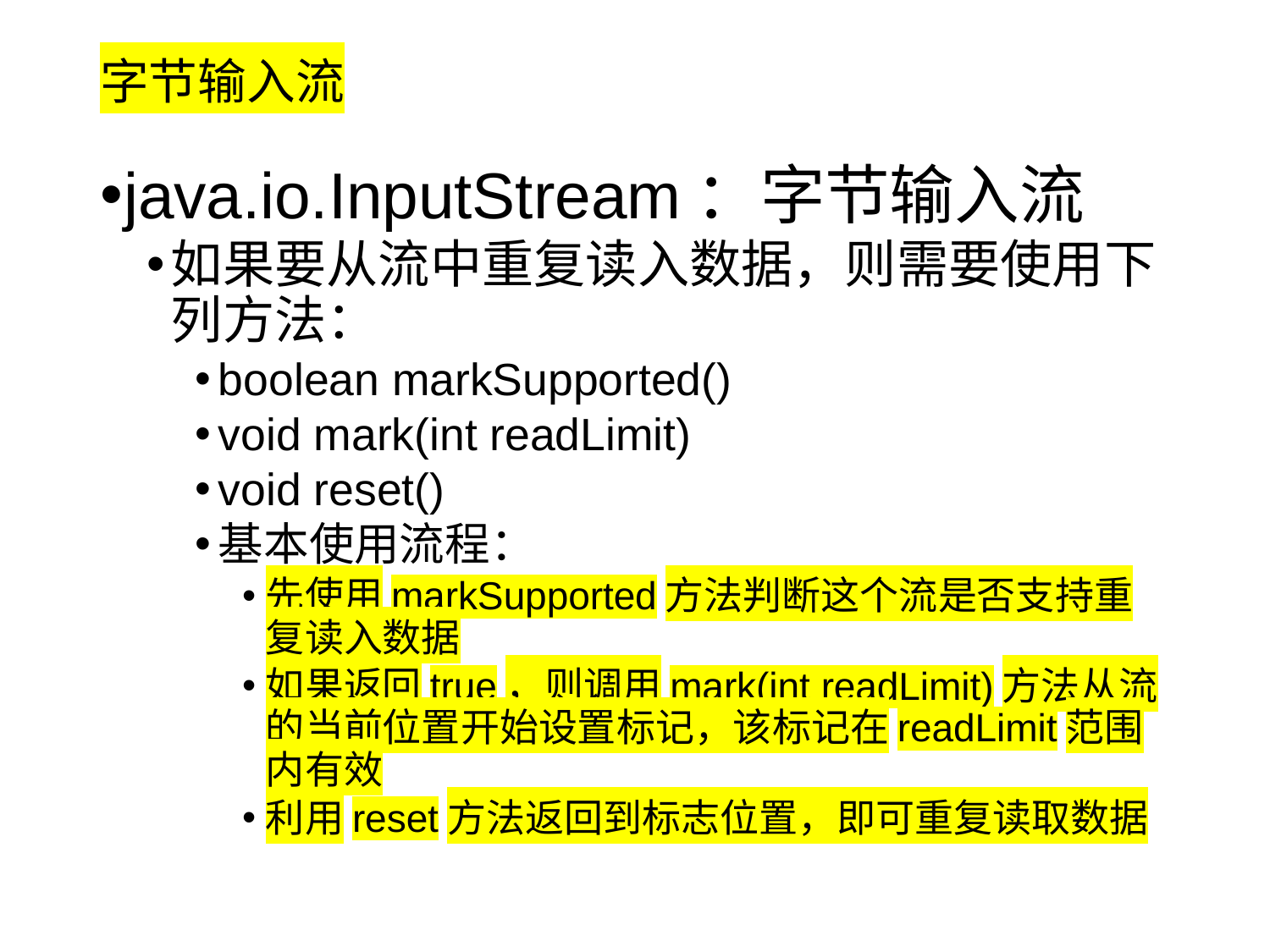

# 字节输入流
java.io.InputStream：字节输入流
如果要从流中重复读入数据，则需要使用下列方法：
boolean markSupported()
void mark(int readLimit)
void reset()
基本使用流程：
先使用markSupported方法判断这个流是否支持重复读入数据
如果返回true，则调用mark(int readLimit)方法从流的当前位置开始设置标记，该标记在readLimit范围内有效
利用reset方法返回到标志位置，即可重复读取数据